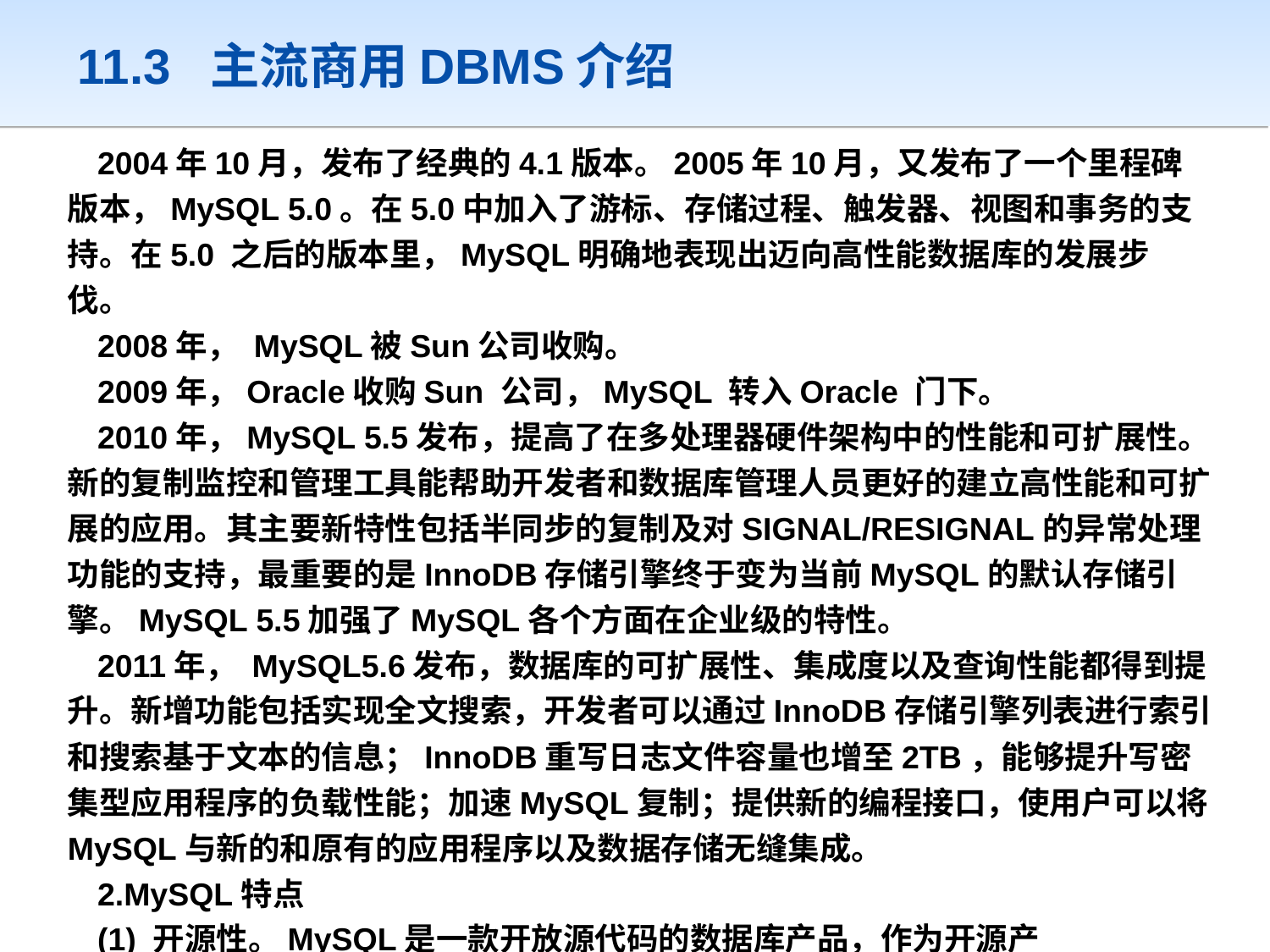

# 11.3  主流商用DBMS介绍
2004年10月，发布了经典的4.1版本。2005年10月，又发布了一个里程碑版本，MySQL 5.0。在5.0中加入了游标、存储过程、触发器、视图和事务的支持。在5.0 之后的版本里，MySQL明确地表现出迈向高性能数据库的发展步伐。
2008年， MySQL被Sun公司收购。
2009年，Oracle收购Sun 公司，MySQL 转入Oracle 门下。
2010年，MySQL 5.5发布，提高了在多处理器硬件架构中的性能和可扩展性。新的复制监控和管理工具能帮助开发者和数据库管理人员更好的建立高性能和可扩展的应用。其主要新特性包括半同步的复制及对SIGNAL/RESIGNAL的异常处理功能的支持，最重要的是InnoDB存储引擎终于变为当前MySQL的默认存储引擎。MySQL 5.5加强了MySQL各个方面在企业级的特性。
2011年， MySQL5.6发布，数据库的可扩展性、集成度以及查询性能都得到提升。新增功能包括实现全文搜索，开发者可以通过InnoDB存储引擎列表进行索引和搜索基于文本的信息；InnoDB重写日志文件容量也增至2TB，能够提升写密集型应用程序的负载性能；加速MySQL复制；提供新的编程接口，使用户可以将MySQL与新的和原有的应用程序以及数据存储无缝集成。
2.MySQL特点
(1) 开源性。MySQL是一款开放源代码的数据库产品，作为开源产品，MySQL可以针对不同的应用进行相应的修改。